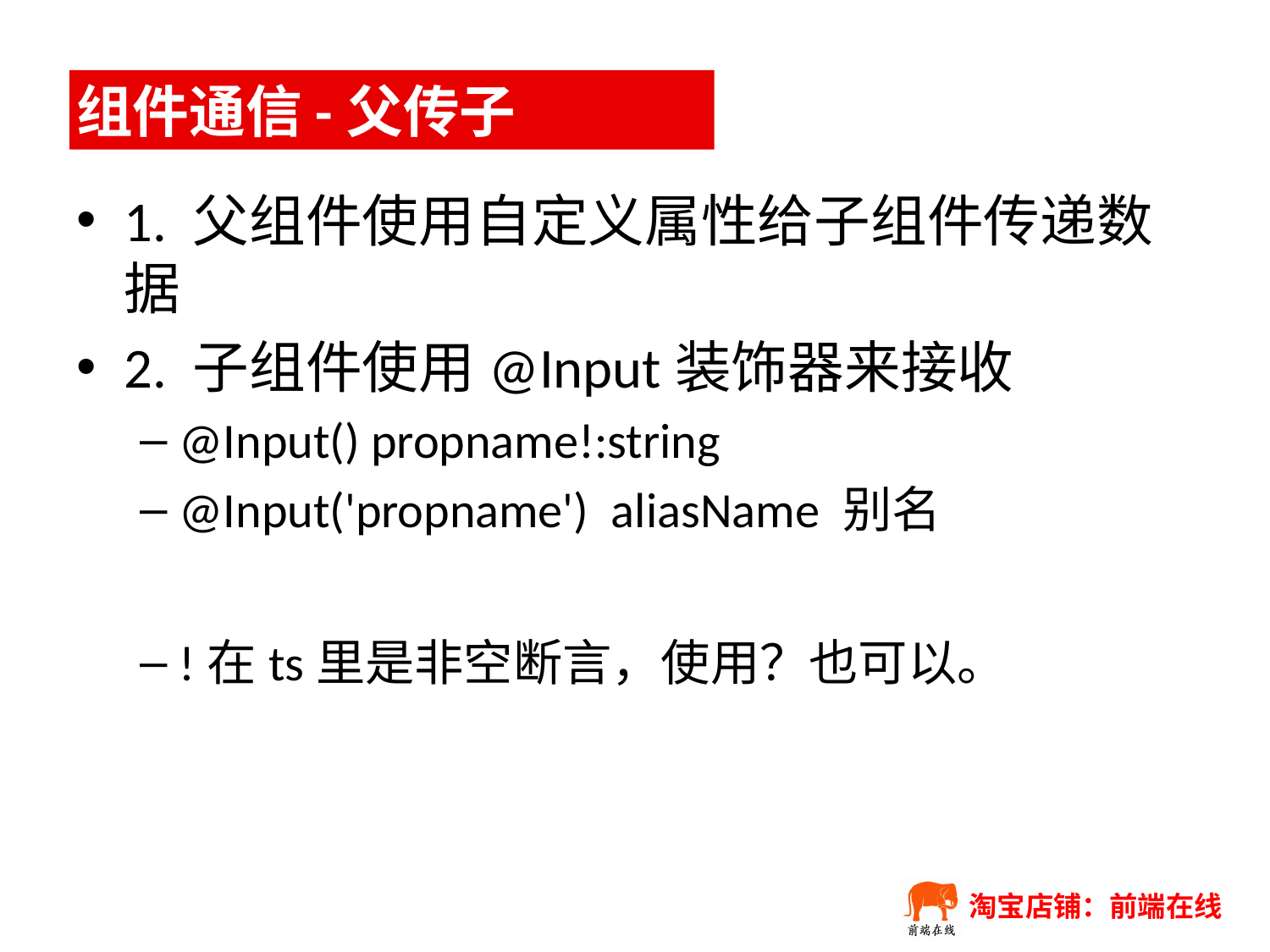

# 组件通信-父传子
1. 父组件使用自定义属性给子组件传递数据
2. 子组件使用@Input装饰器来接收
@Input() propname!:string
@Input('propname')  aliasName 别名

!在ts里是非空断言，使用？也可以。